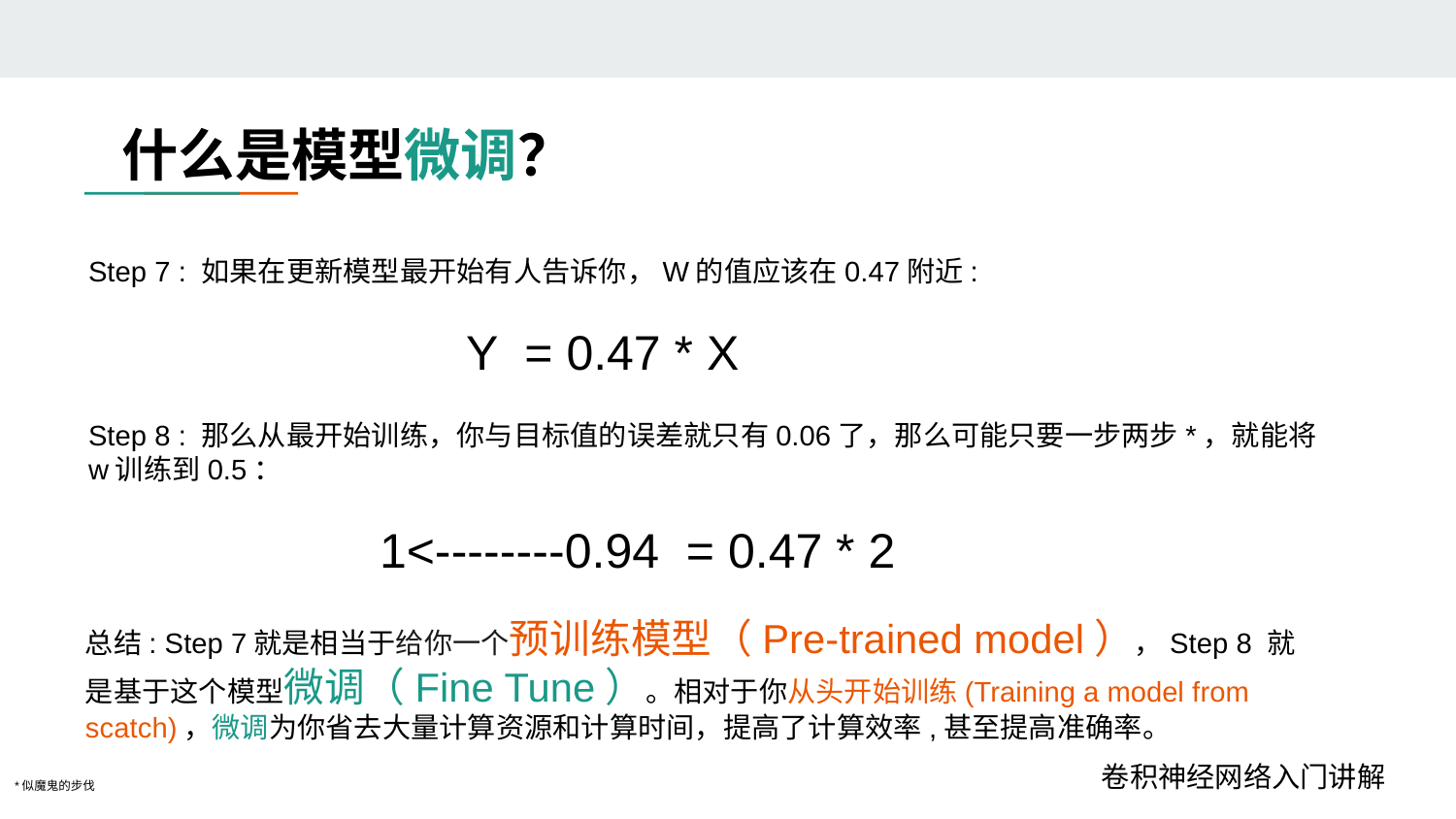

什么是模型微调？
Step 7 : 如果在更新模型最开始有人告诉你，W的值应该在0.47附近:

 Y  = 0.47 * X
Step 8 : 那么从最开始训练，你与目标值的误差就只有0.06了，那么可能只要一步两步*，就能将w训练到0.5：

1<--------0.94  = 0.47 * 2
总结: Step 7就是相当于给你一个预训练模型（Pre-trained model），Step 8 就是基于这个模型微调（Fine Tune）。相对于你从头开始训练(Training a model from scatch)，微调为你省去大量计算资源和计算时间，提高了计算效率,甚至提高准确率。

卷积神经网络入门讲解
*似魔鬼的步伐